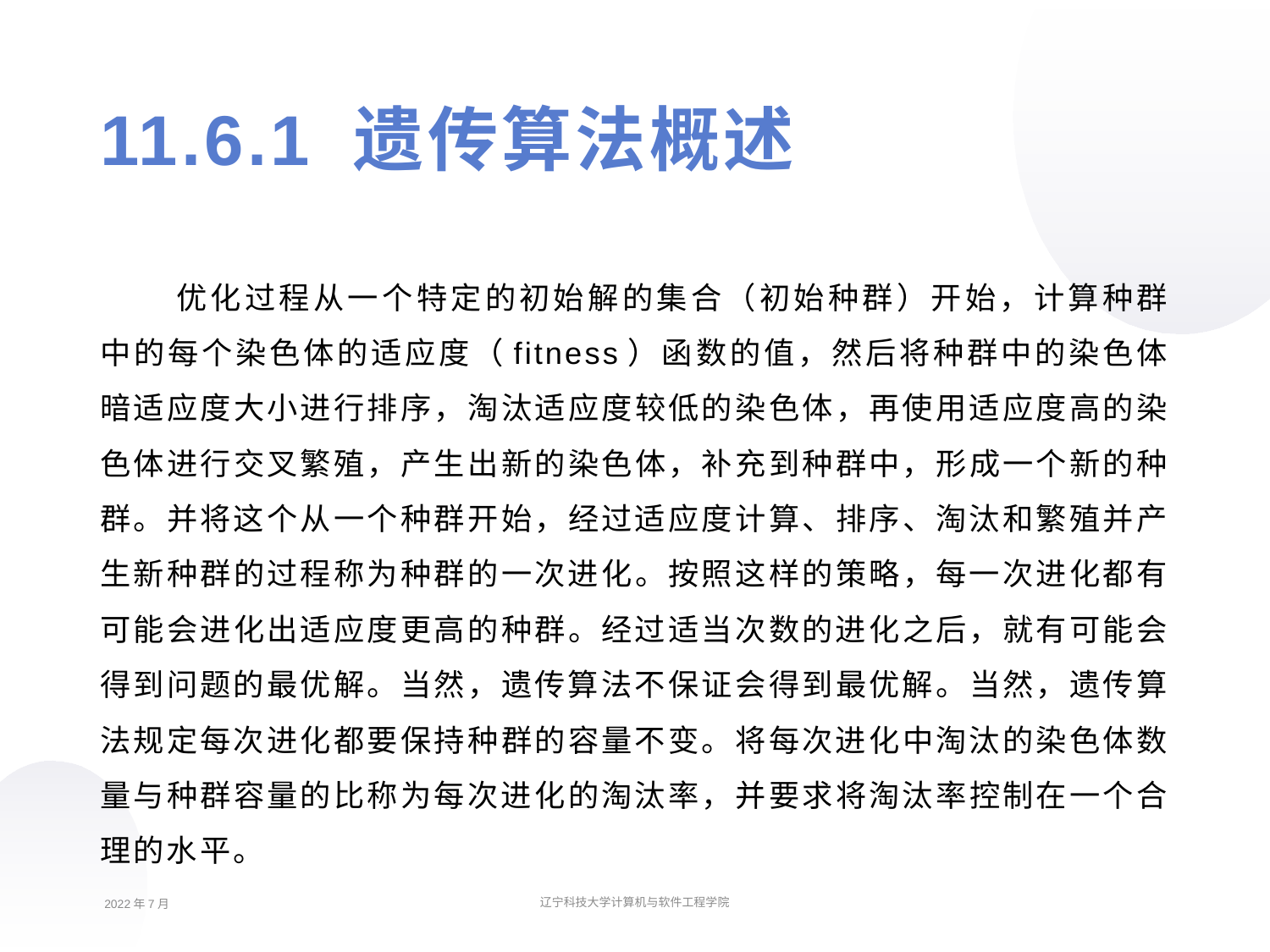

11.6.1 遗传算法概述
优化过程从一个特定的初始解的集合（初始种群）开始，计算种群中的每个染色体的适应度（fitness）函数的值，然后将种群中的染色体暗适应度大小进行排序，淘汰适应度较低的染色体，再使用适应度高的染色体进行交叉繁殖，产生出新的染色体，补充到种群中，形成一个新的种群。并将这个从一个种群开始，经过适应度计算、排序、淘汰和繁殖并产生新种群的过程称为种群的一次进化。按照这样的策略，每一次进化都有可能会进化出适应度更高的种群。经过适当次数的进化之后，就有可能会得到问题的最优解。当然，遗传算法不保证会得到最优解。当然，遗传算法规定每次进化都要保持种群的容量不变。将每次进化中淘汰的染色体数量与种群容量的比称为每次进化的淘汰率，并要求将淘汰率控制在一个合理的水平。

2022年7月
辽宁科技大学计算机与软件工程学院
165